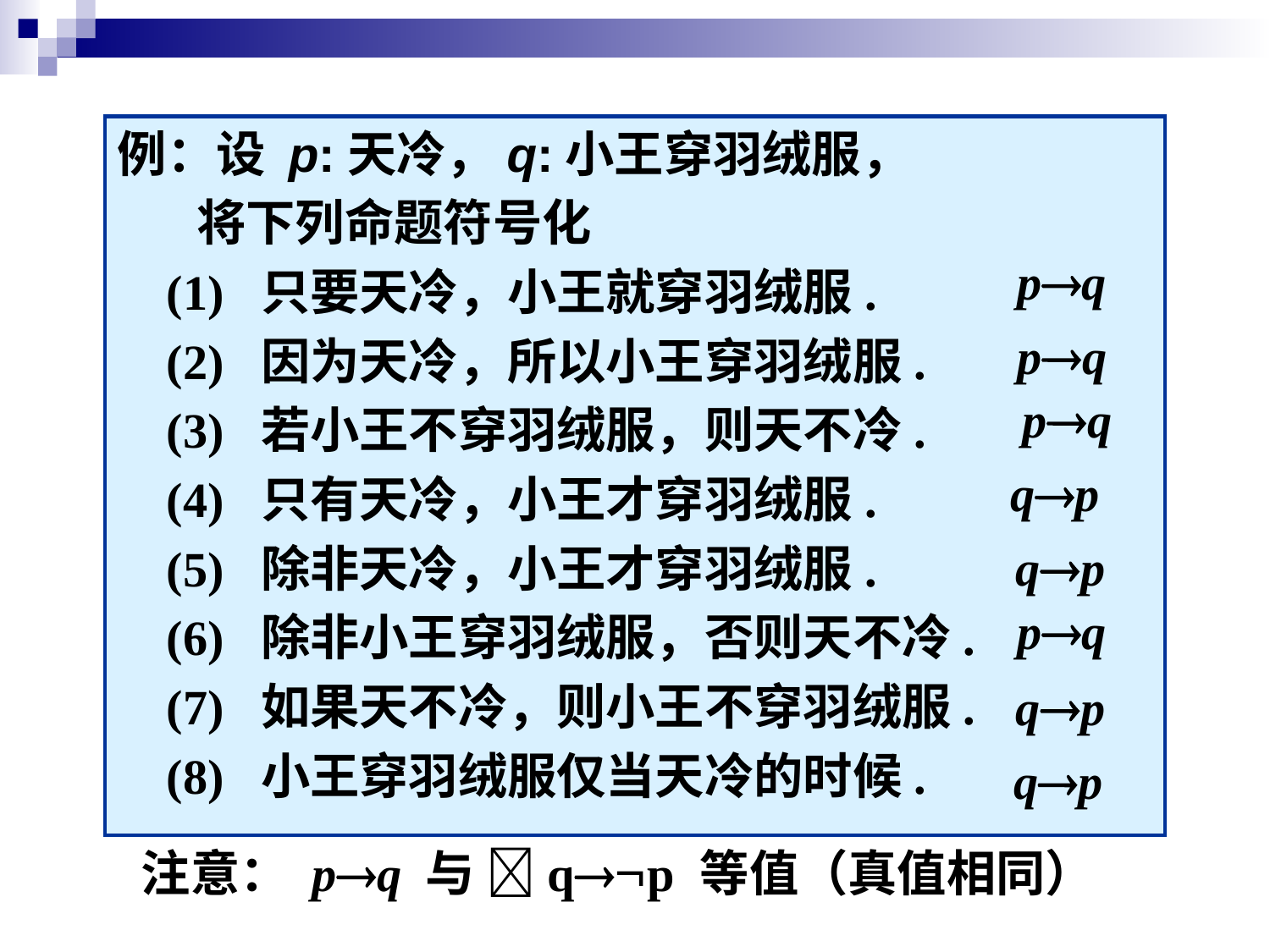

例：设 p:天冷，q:小王穿羽绒服，
      将下列命题符号化
    (1)  只要天冷，小王就穿羽绒服.
    (2)  因为天冷，所以小王穿羽绒服.
    (3)  若小王不穿羽绒服，则天不冷.
    (4)  只有天冷，小王才穿羽绒服.
    (5)  除非天冷，小王才穿羽绒服.
    (6)  除非小王穿羽绒服，否则天不冷.
    (7)  如果天不冷，则小王不穿羽绒服.
    (8)  小王穿羽绒服仅当天冷的时候.
p→q
p→q
p→q
q→p
q→p
p→q
q→p
q→p
注意： p→q 与 ¬q→¬p 等值（真值相同）